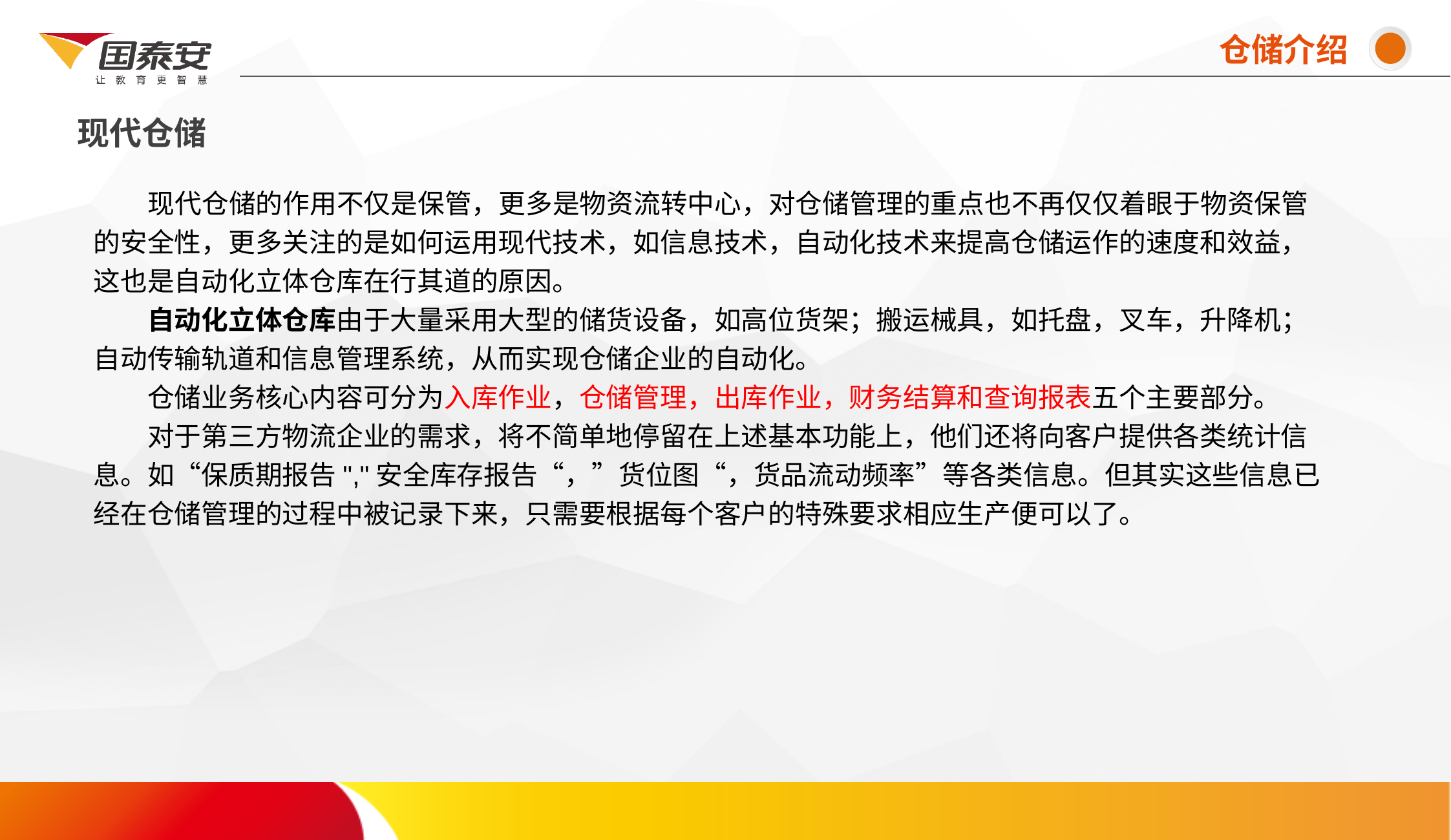

仓储介绍
现代仓储
# 现代仓储的作用不仅是保管，更多是物资流转中心，对仓储管理的重点也不再仅仅着眼于物资保管的安全性，更多关注的是如何运用现代技术，如信息技术，自动化技术来提高仓储运作的速度和效益，这也是自动化立体仓库在行其道的原因。 　　自动化立体仓库由于大量采用大型的储货设备，如高位货架；搬运械具，如托盘，叉车，升降机；自动传输轨道和信息管理系统，从而实现仓储企业的自动化。 　　仓储业务核心内容可分为入库作业，仓储管理，出库作业，财务结算和查询报表五个主要部分。 　　对于第三方物流企业的需求，将不简单地停留在上述基本功能上，他们还将向客户提供各类统计信息。如“保质期报告","安全库存报告“，”货位图“，货品流动频率”等各类信息。但其实这些信息已经在仓储管理的过程中被记录下来，只需要根据每个客户的特殊要求相应生产便可以了。